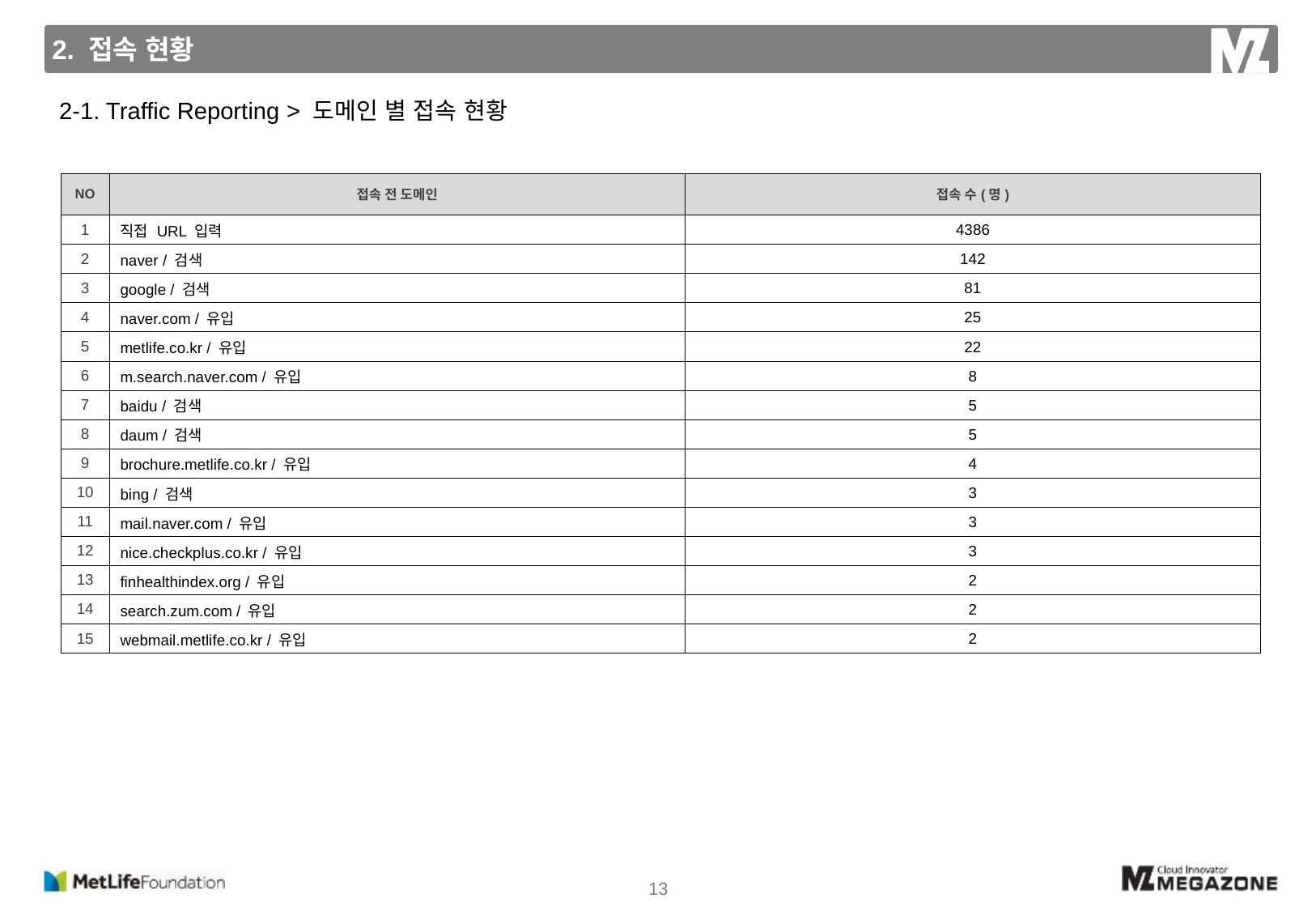

2. 접속 현황
2-1. Traffic Reporting > 도메인 별 접속 현황
| NO | 접속 전 도메인 | 접속 수(명) |
| --- | --- | --- |
| 1 | 직접 URL 입력 | 4386 |
| 2 | naver / 검색 | 142 |
| 3 | google / 검색 | 81 |
| 4 | naver.com / 유입 | 25 |
| 5 | metlife.co.kr / 유입 | 22 |
| 6 | m.search.naver.com / 유입 | 8 |
| 7 | baidu / 검색 | 5 |
| 8 | daum / 검색 | 5 |
| 9 | brochure.metlife.co.kr / 유입 | 4 |
| 10 | bing / 검색 | 3 |
| 11 | mail.naver.com / 유입 | 3 |
| 12 | nice.checkplus.co.kr / 유입 | 3 |
| 13 | finhealthindex.org / 유입 | 2 |
| 14 | search.zum.com / 유입 | 2 |
| 15 | webmail.metlife.co.kr / 유입 | 2 |
13